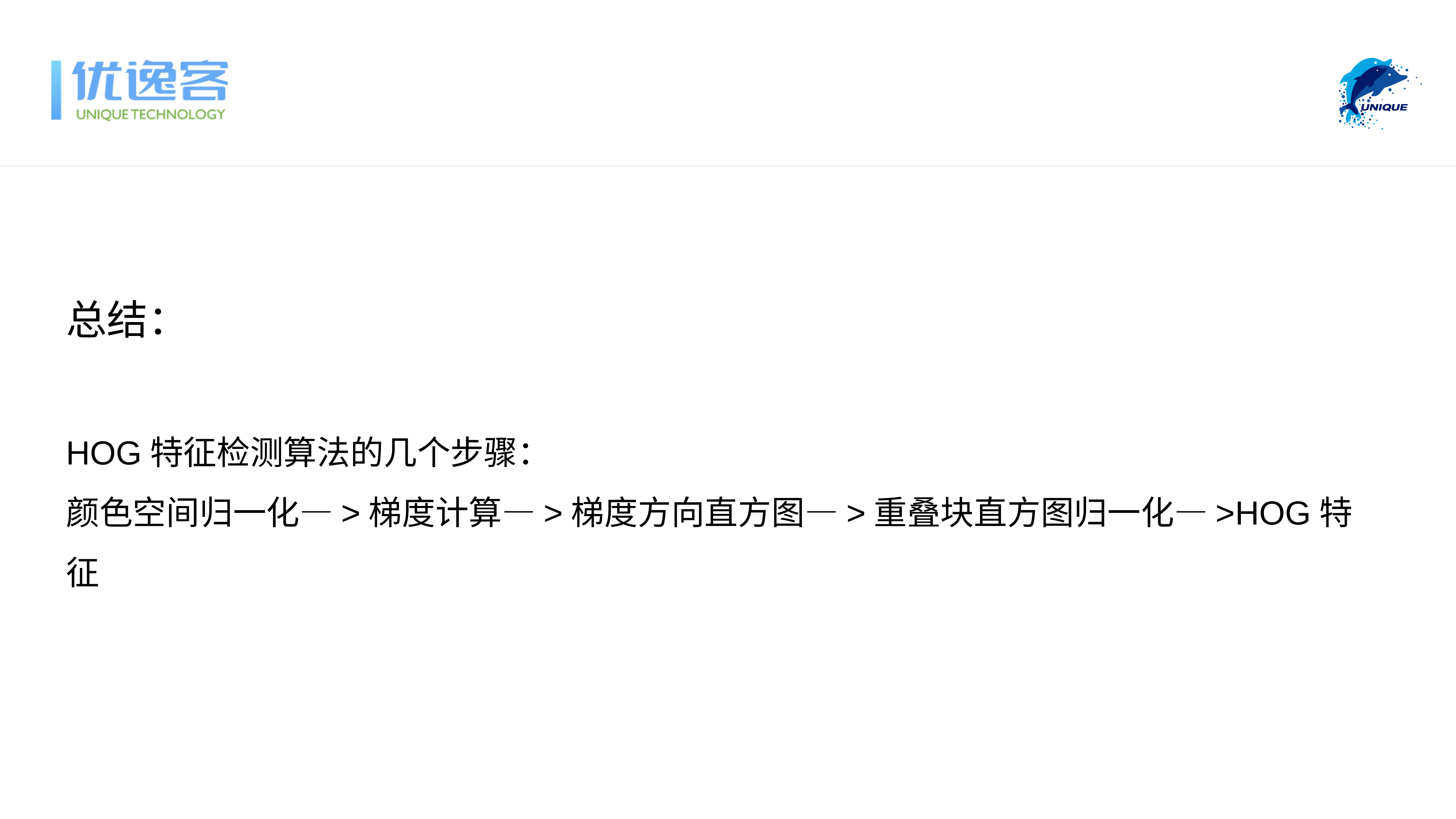

总结：

HOG特征检测算法的几个步骤：
颜色空间归一化—>梯度计算—>梯度方向直方图—>重叠块直方图归一化—>HOG特征